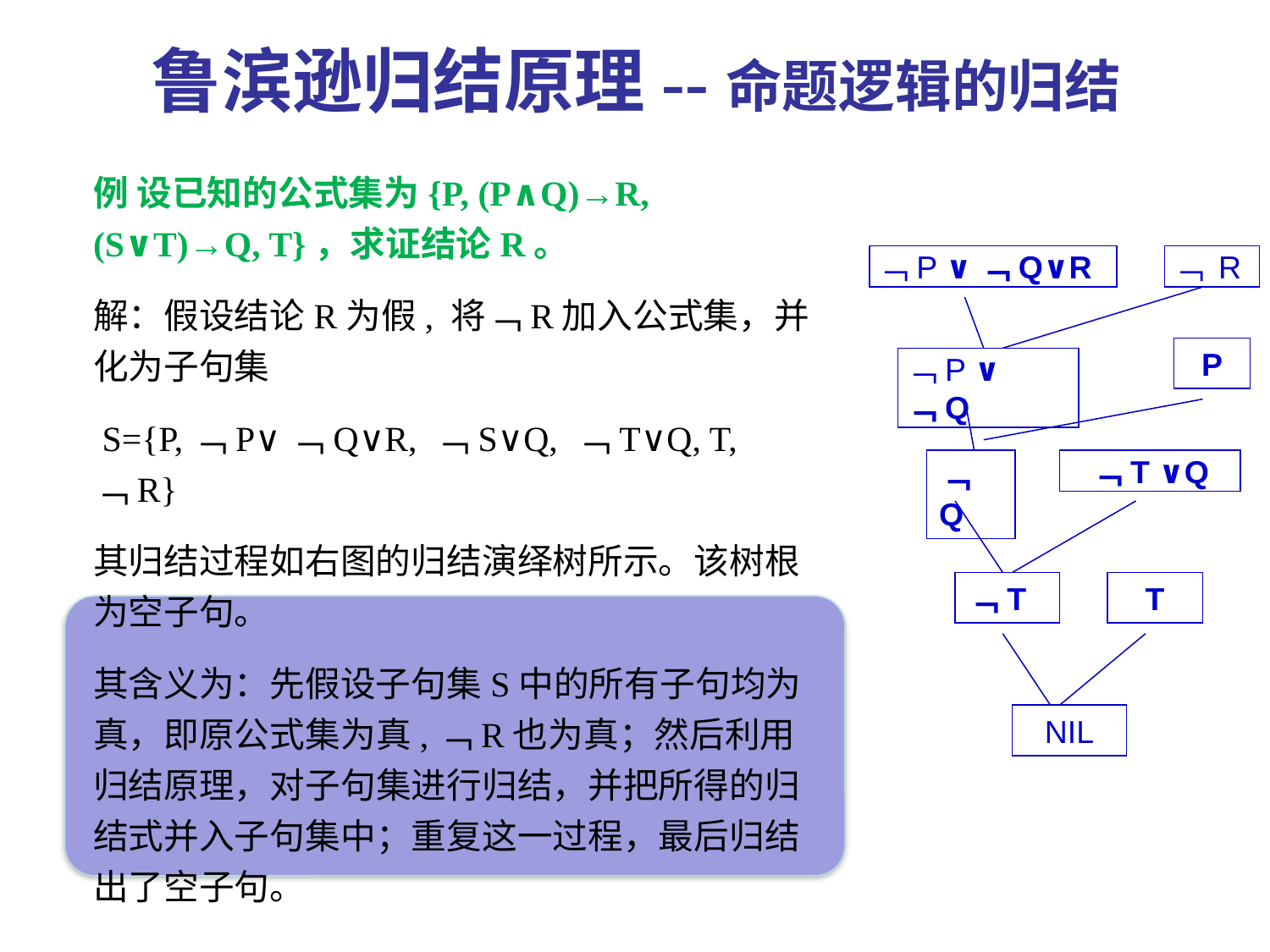

鲁滨逊归结原理--命题逻辑的归结
例 设已知的公式集为{P, (P∧Q)→R, (S∨T)→Q, T}，求证结论R。
解：假设结论R为假, 将﹁R加入公式集，并化为子句集
 S={P,﹁P∨﹁Q∨R, ﹁S∨Q, ﹁T∨Q, T, ﹁R}
其归结过程如右图的归结演绎树所示。该树根为空子句。
其含义为：先假设子句集S中的所有子句均为真，即原公式集为真,﹁R也为真；然后利用归结原理，对子句集进行归结，并把所得的归结式并入子句集中；重复这一过程，最后归结出了空子句。
﹁P ∨﹁Q∨R
﹁ R

P
﹁P ∨﹁Q

﹁Q
﹁T ∨Q

﹁T
T

NIL